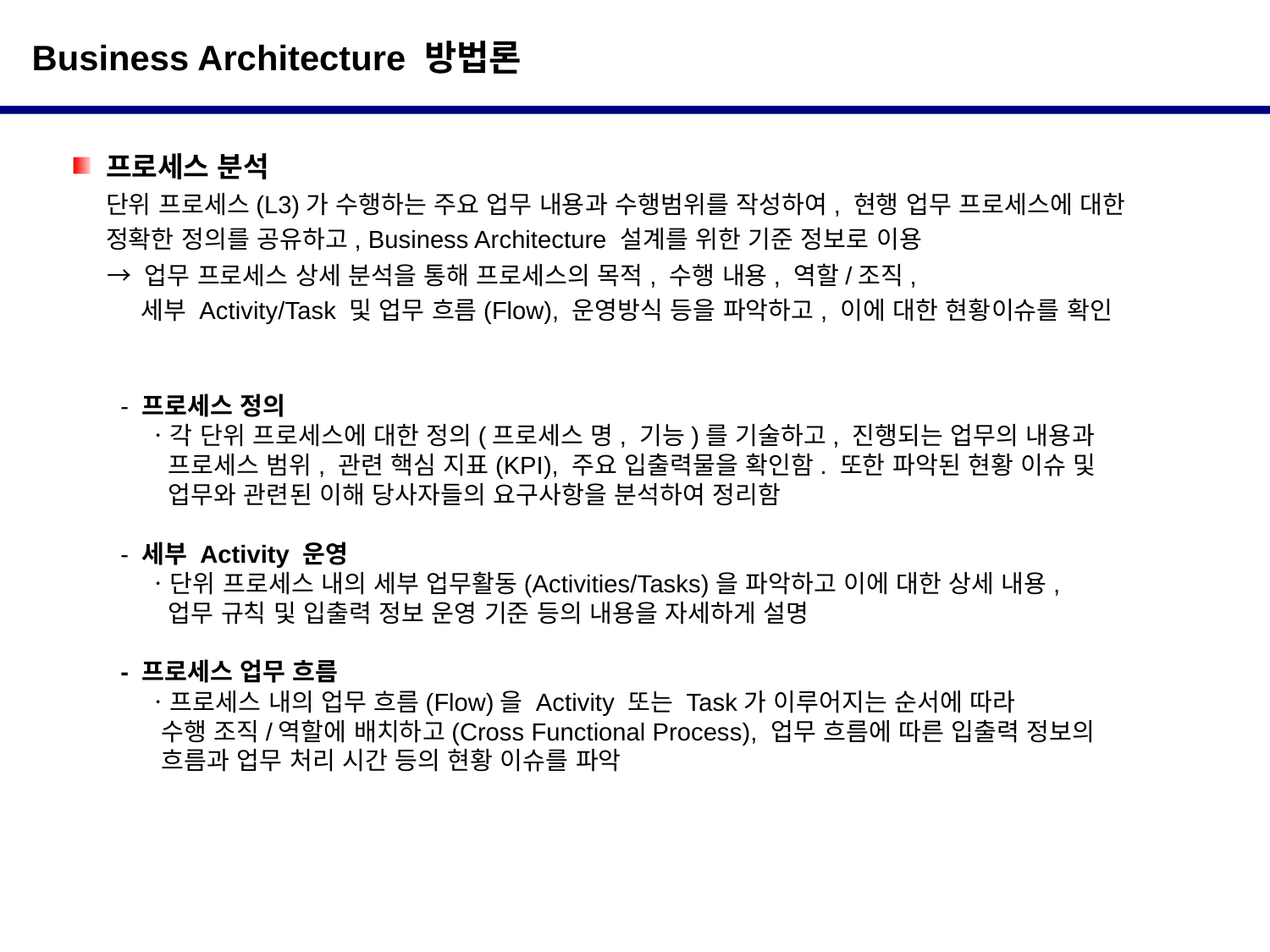

Business Architecture 방법론

 프로세스 분석
    단위 프로세스(L3)가 수행하는 주요 업무 내용과 수행범위를 작성하여, 현행 업무 프로세스에 대한
    정확한 정의를 공유하고, Business Architecture 설계를 위한 기준 정보로 이용
     → 업무 프로세스 상세 분석을 통해 프로세스의 목적, 수행 내용, 역할/조직,
         세부 Activity/Task 및 업무 흐름(Flow), 운영방식 등을 파악하고, 이에 대한 현황이슈를 확인
- 프로세스 정의
   ㆍ각 단위 프로세스에 대한 정의(프로세스 명, 기능)를 기술하고, 진행되는 업무의 내용과
      프로세스 범위, 관련 핵심 지표(KPI), 주요 입출력물을 확인함. 또한 파악된 현황 이슈 및
      업무와 관련된 이해 당사자들의 요구사항을 분석하여 정리함

- 세부 Activity 운영
   ㆍ단위 프로세스 내의 세부 업무활동(Activities/Tasks)을 파악하고 이에 대한 상세 내용,
      업무 규칙 및 입출력 정보 운영 기준 등의 내용을 자세하게 설명

- 프로세스 업무 흐름
   ㆍ프로세스 내의 업무 흐름(Flow)을 Activity 또는 Task가 이루어지는 순서에 따라
     수행 조직/역할에 배치하고(Cross Functional Process), 업무 흐름에 따른 입출력 정보의
     흐름과 업무 처리 시간 등의 현황 이슈를 파악